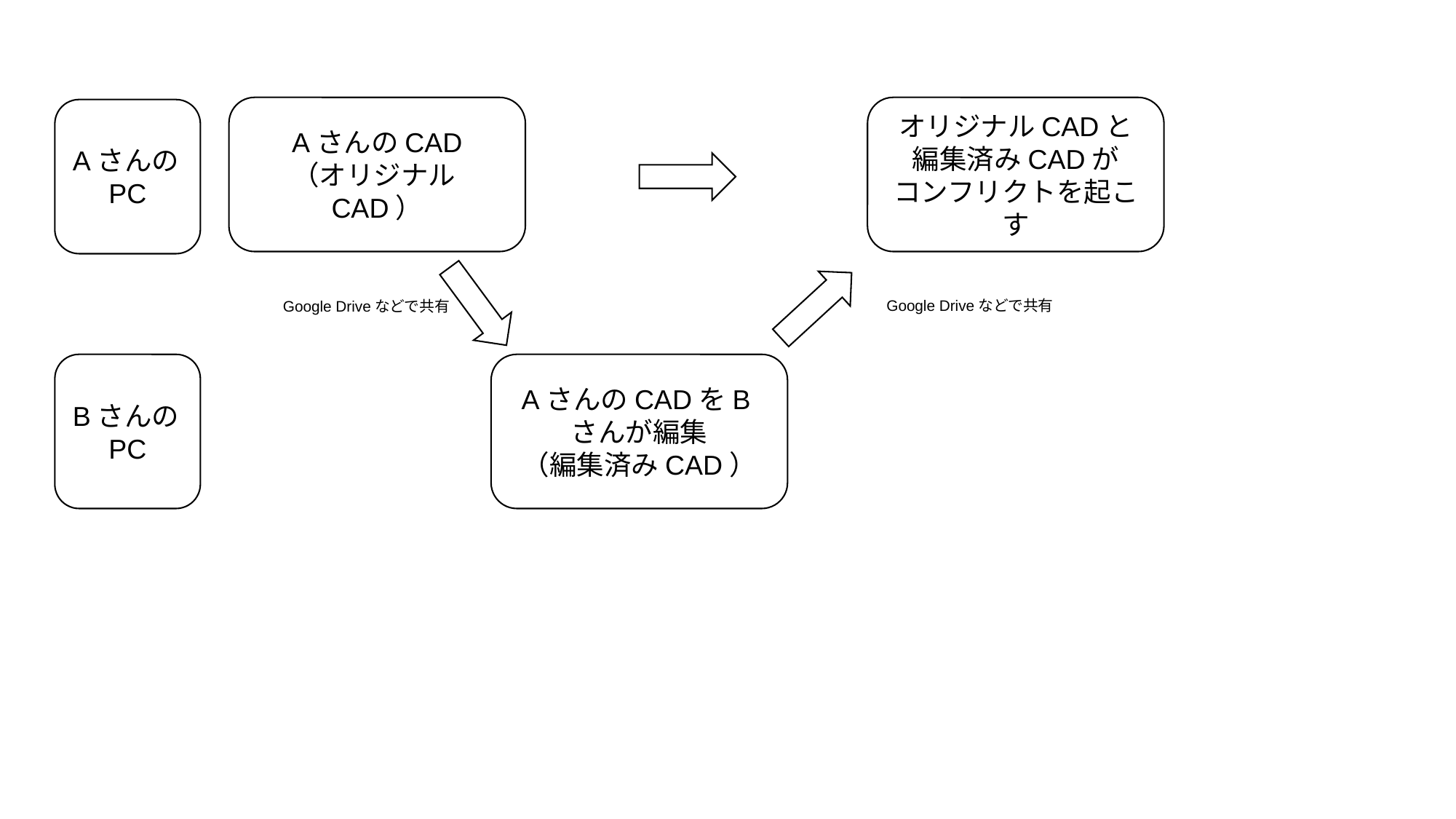

AさんのCAD
（オリジナルCAD）
オリジナルCADと
編集済みCADが
コンフリクトを起こす
AさんのPC

Google Driveなどで共有
Google Driveなどで共有
BさんのPC
AさんのCADをBさんが編集
（編集済みCAD）